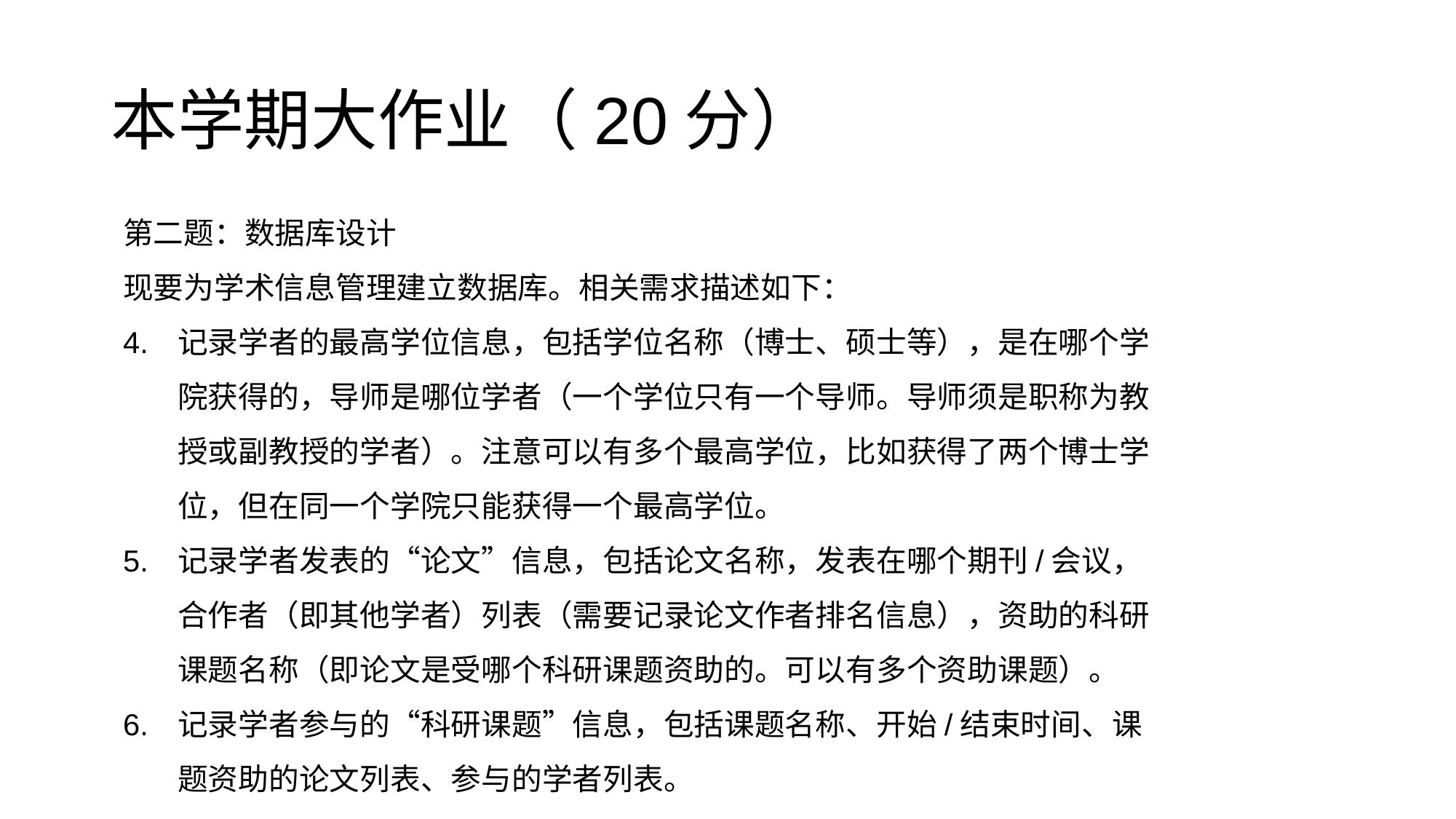

# 本学期大作业（20分）
第二题：数据库设计
现要为学术信息管理建立数据库。相关需求描述如下：
记录学者的最高学位信息，包括学位名称（博士、硕士等），是在哪个学院获得的，导师是哪位学者（一个学位只有一个导师。导师须是职称为教授或副教授的学者）。注意可以有多个最高学位，比如获得了两个博士学位，但在同一个学院只能获得一个最高学位。
记录学者发表的“论文”信息，包括论文名称，发表在哪个期刊/会议，合作者（即其他学者）列表（需要记录论文作者排名信息），资助的科研课题名称（即论文是受哪个科研课题资助的。可以有多个资助课题）。
记录学者参与的“科研课题”信息，包括课题名称、开始/结束时间、课题资助的论文列表、参与的学者列表。